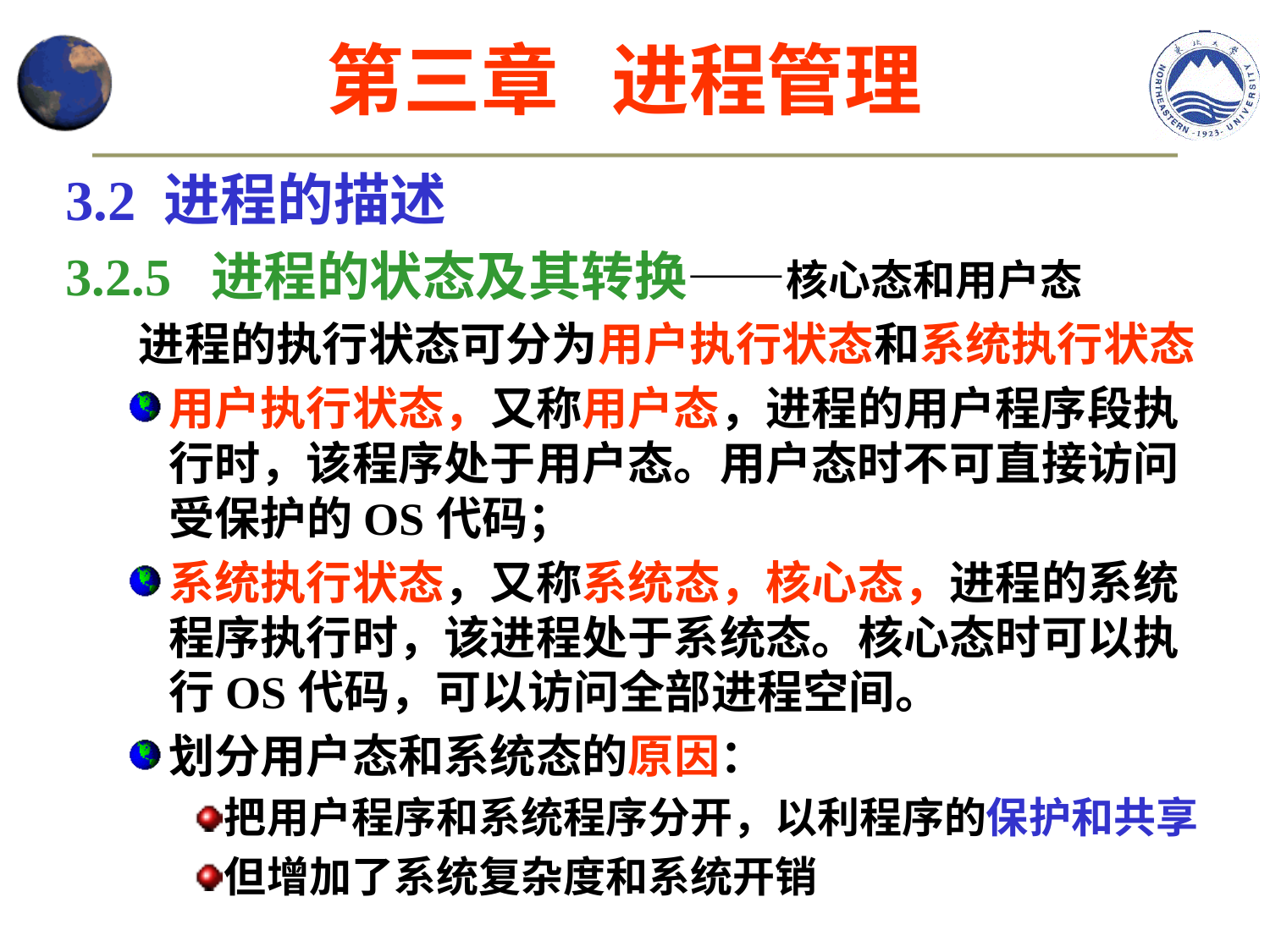

第三章   进程管理
3.2 进程的描述
3.2.5  进程的状态及其转换——核心态和用户态
      进程的执行状态可分为用户执行状态和系统执行状态
用户执行状态，又称用户态，进程的用户程序段执行时，该程序处于用户态。用户态时不可直接访问受保护的OS代码；
系统执行状态，又称系统态，核心态，进程的系统程序执行时，该进程处于系统态。核心态时可以执行OS代码，可以访问全部进程空间。
划分用户态和系统态的原因：
把用户程序和系统程序分开，以利程序的保护和共享
但增加了系统复杂度和系统开销